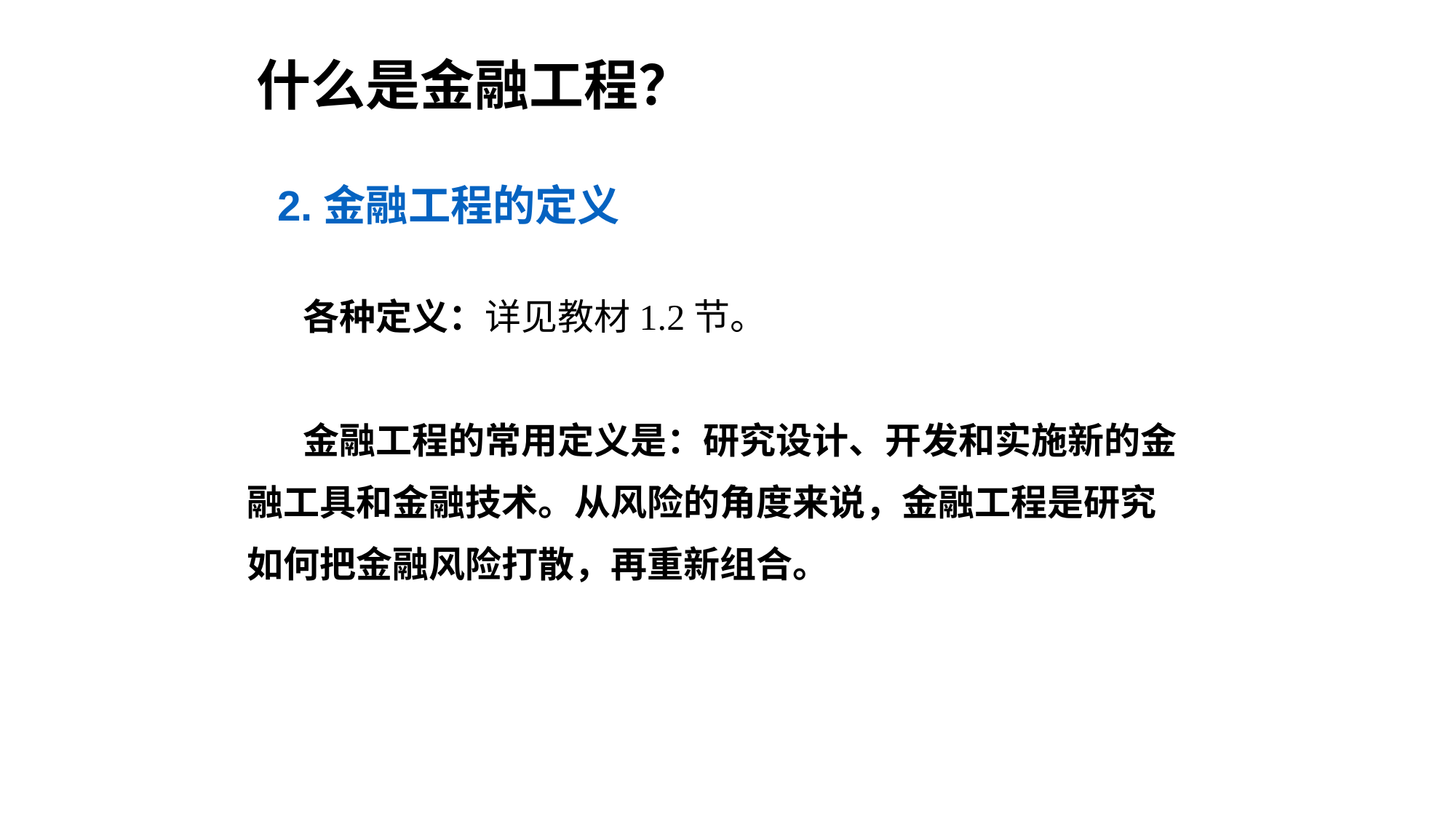

什么是金融工程？
    2.金融工程的定义

        各种定义：详见教材1.2节。

        金融工程的常用定义是：研究设计、开发和实施新的金
融工具和金融技术。从风险的角度来说，金融工程是研究
如何把金融风险打散，再重新组合。